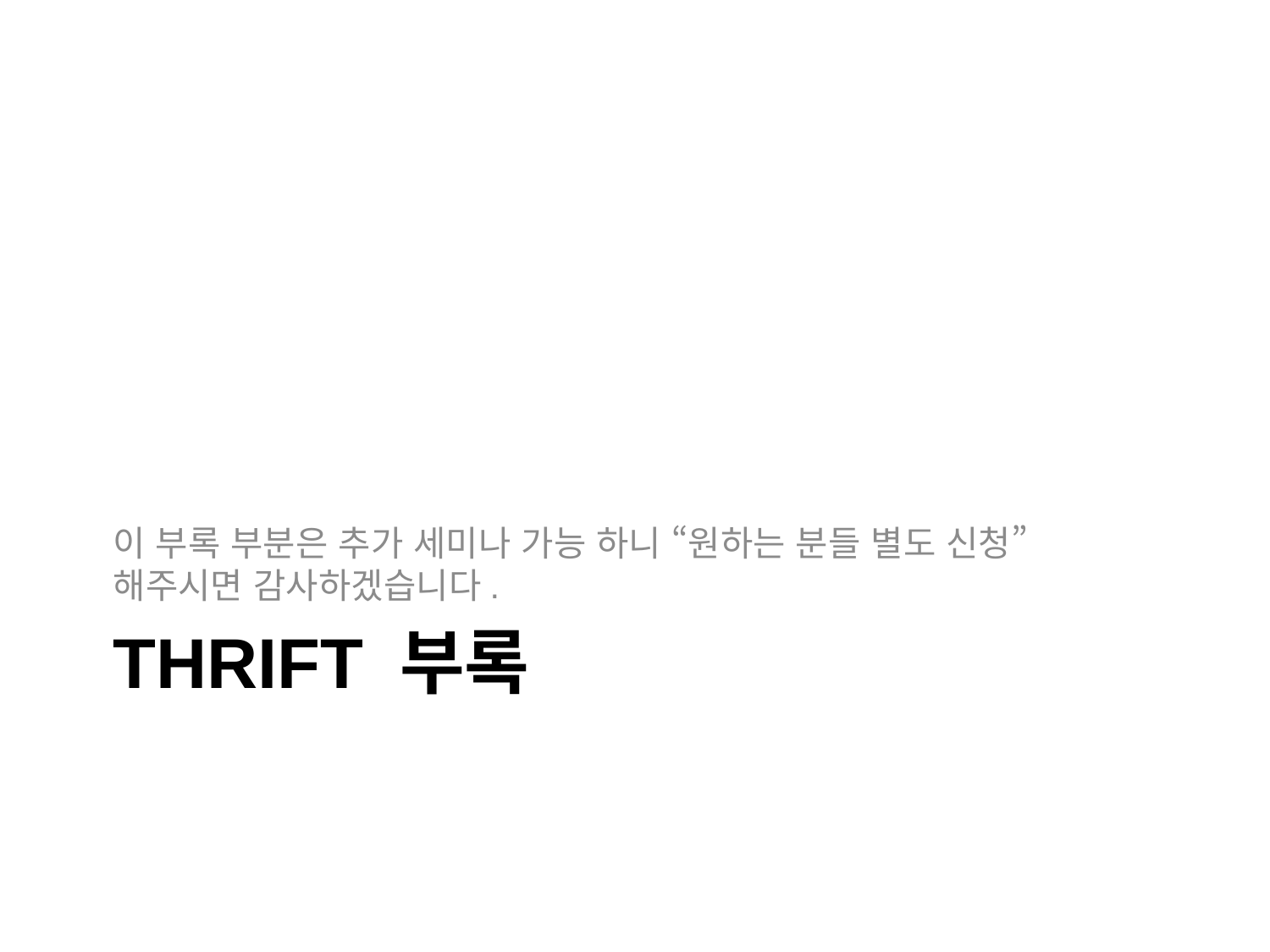

이 부록 부분은 추가 세미나 가능 하니 “원하는 분들 별도 신청” 해주시면 감사하겠습니다.
# Thrift 부록